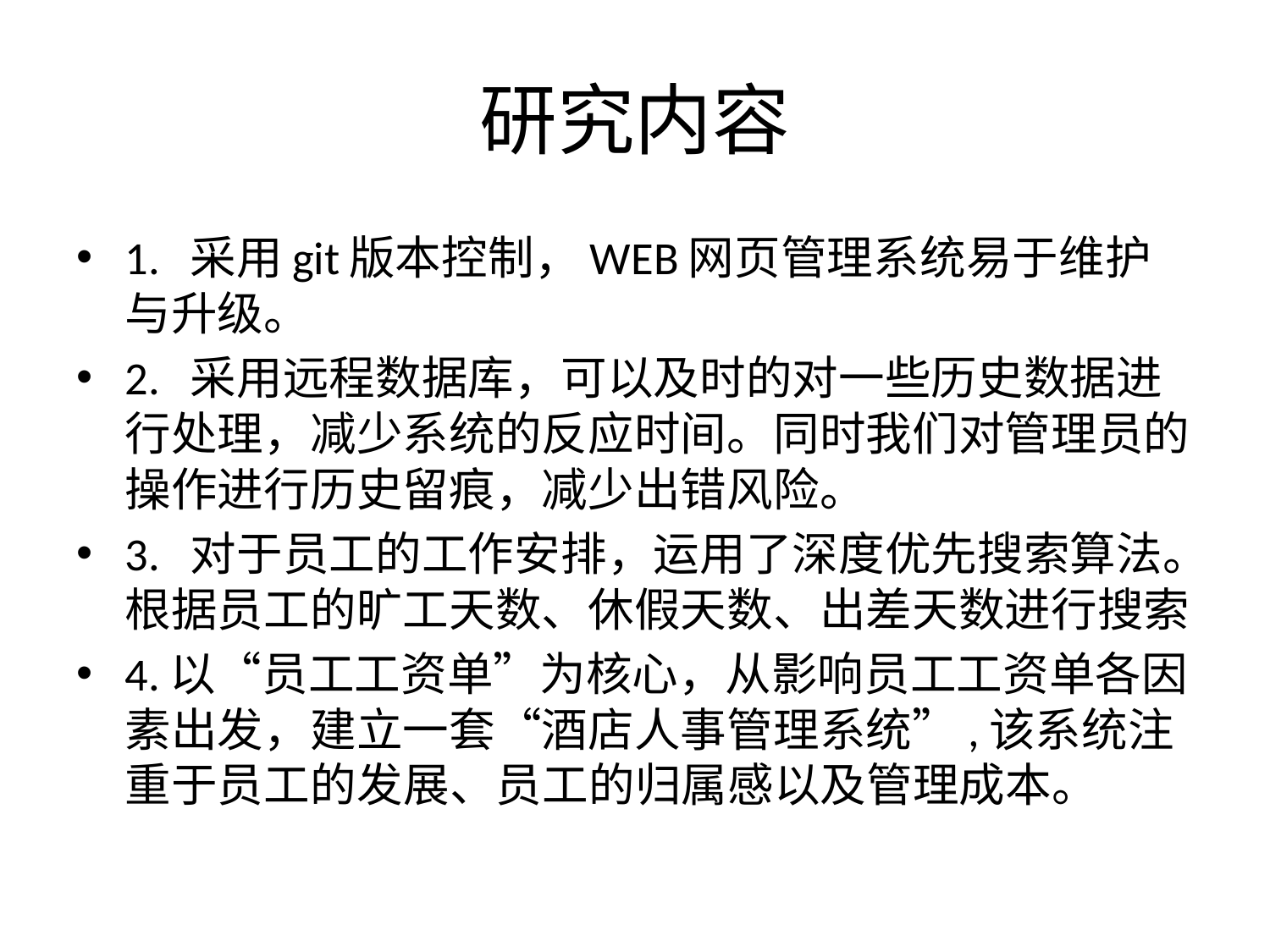

# 研究内容
1.  采用git版本控制，WEB网页管理系统易于维护与升级。
2.  采用远程数据库，可以及时的对一些历史数据进行处理，减少系统的反应时间。同时我们对管理员的操作进行历史留痕，减少出错风险。
3.  对于员工的工作安排，运用了深度优先搜索算法。根据员工的旷工天数、休假天数、出差天数进行搜索
4.以“员工工资单”为核心，从影响员工工资单各因素出发，建立一套“酒店人事管理系统”,该系统注重于员工的发展、员工的归属感以及管理成本。